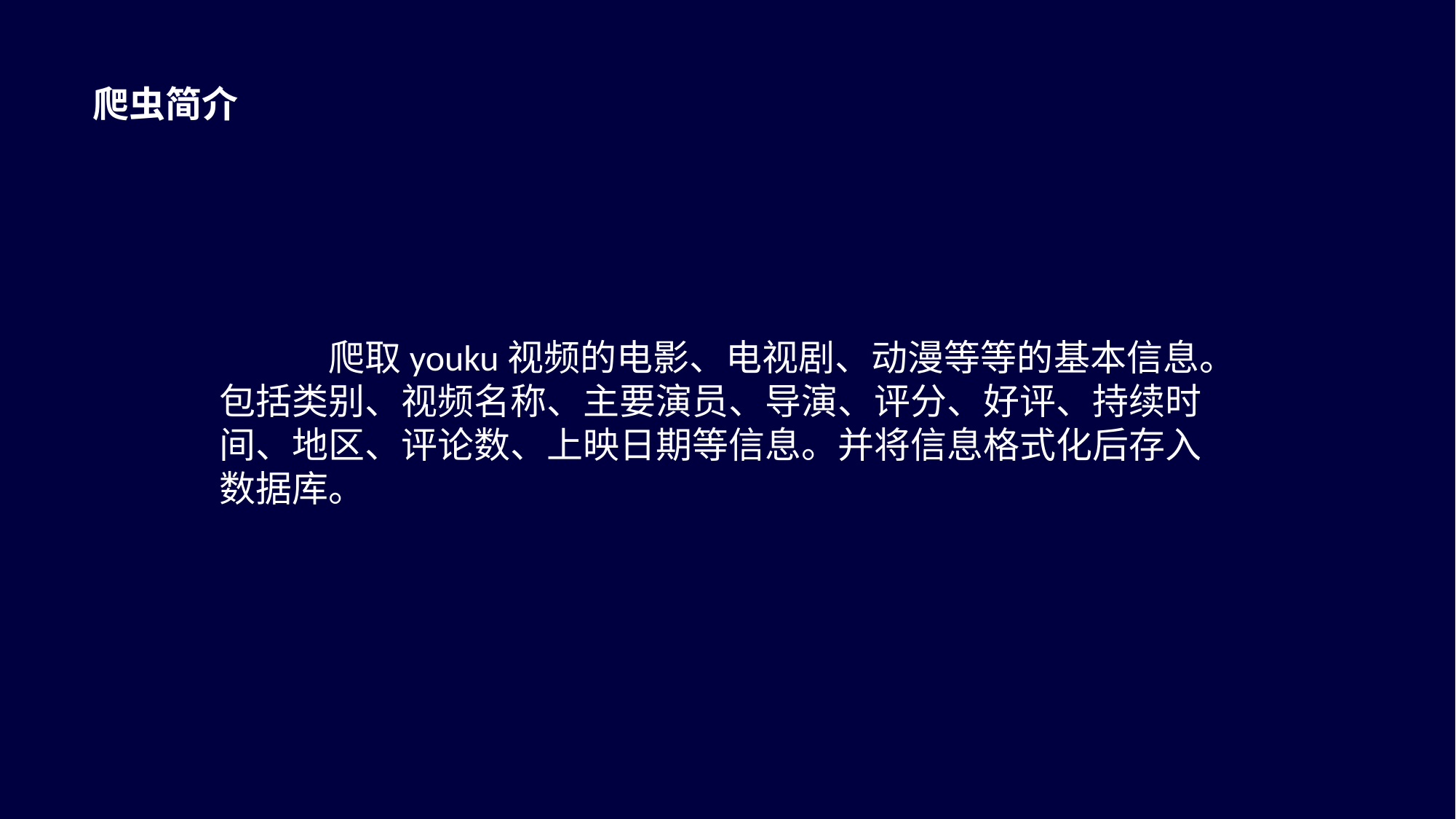

爬虫简介
	爬取youku视频的电影、电视剧、动漫等等的基本信息。包括类别、视频名称、主要演员、导演、评分、好评、持续时间、地区、评论数、上映日期等信息。并将信息格式化后存入数据库。